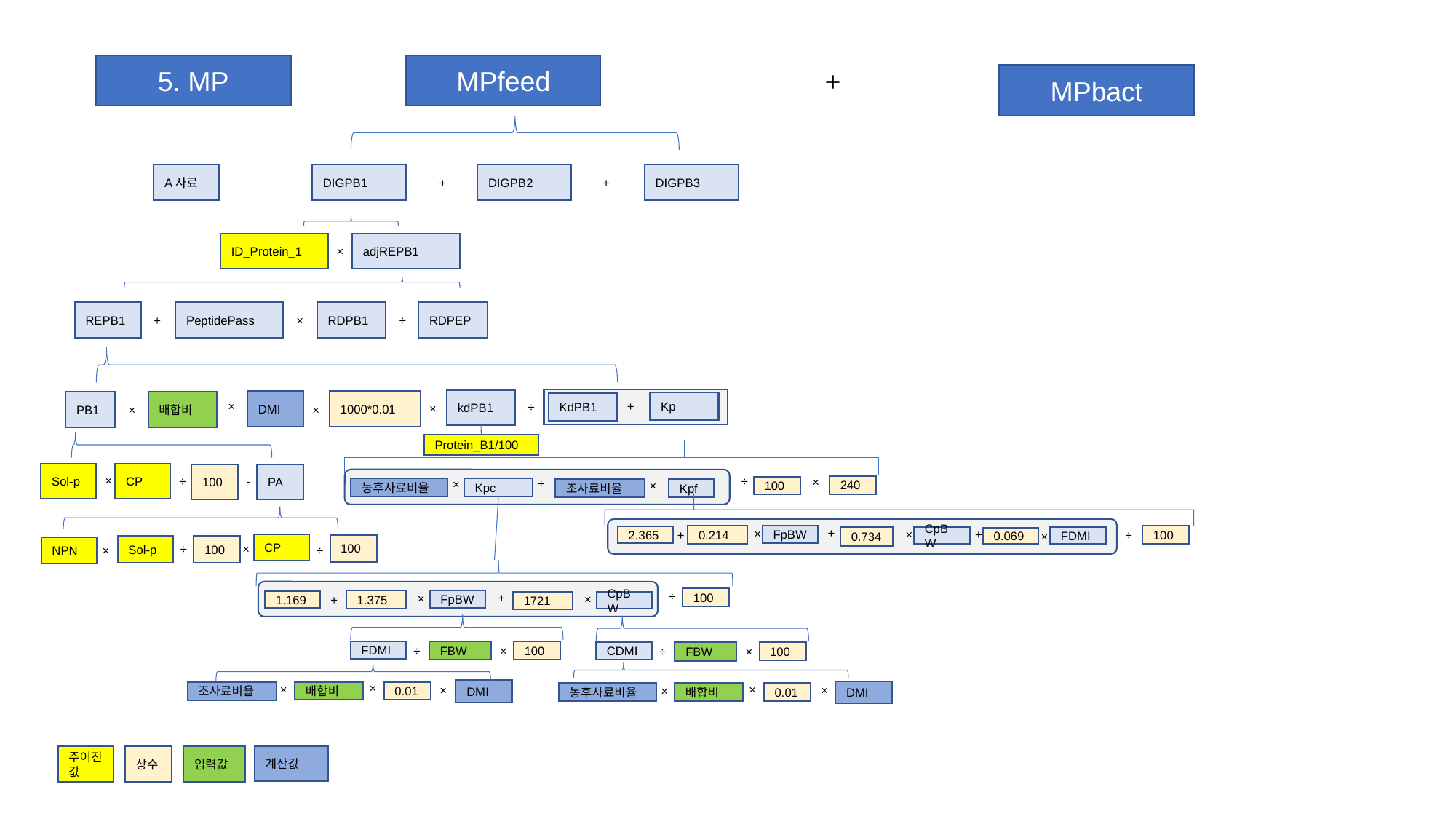

5. MP
MPfeed
+
MPbact

+
+
A사료
DIGPB2
DIGPB3
DIGPB1

×
ID_Protein_1
adjREPB1
÷
×
+
REPB1
PeptidePass
RDPB1
RDPEP

×
+
÷
×
×
×

kdPB1
DMI
1000*0.01
배합비
PB1
Kp
KdPB1
Protein_B1/100
×
÷
-
Sol-p
CP
100
PA
÷
×

+
×
×
240
100
농후사료비율
Kpc
Kpf
조사료비율
×
×

×

÷

+
×
÷
+
÷
+
×
100
0.214
FpBW
2.365
0.734
FDMI
CpBW
0.069

CP
100
Sol-p
100
NPN
×

×
÷
+
+
100
1.375
FpBW
1.169
1721
CpBW
FDMI
÷
FBW
×
100
CDMI
÷
FBW
×
100
×
×
×
×
×
DMI
×
DMI
배합비
0.01
조사료비율
×
배합비
0.01
농후사료비율
계산값
상수
입력값
주어진값